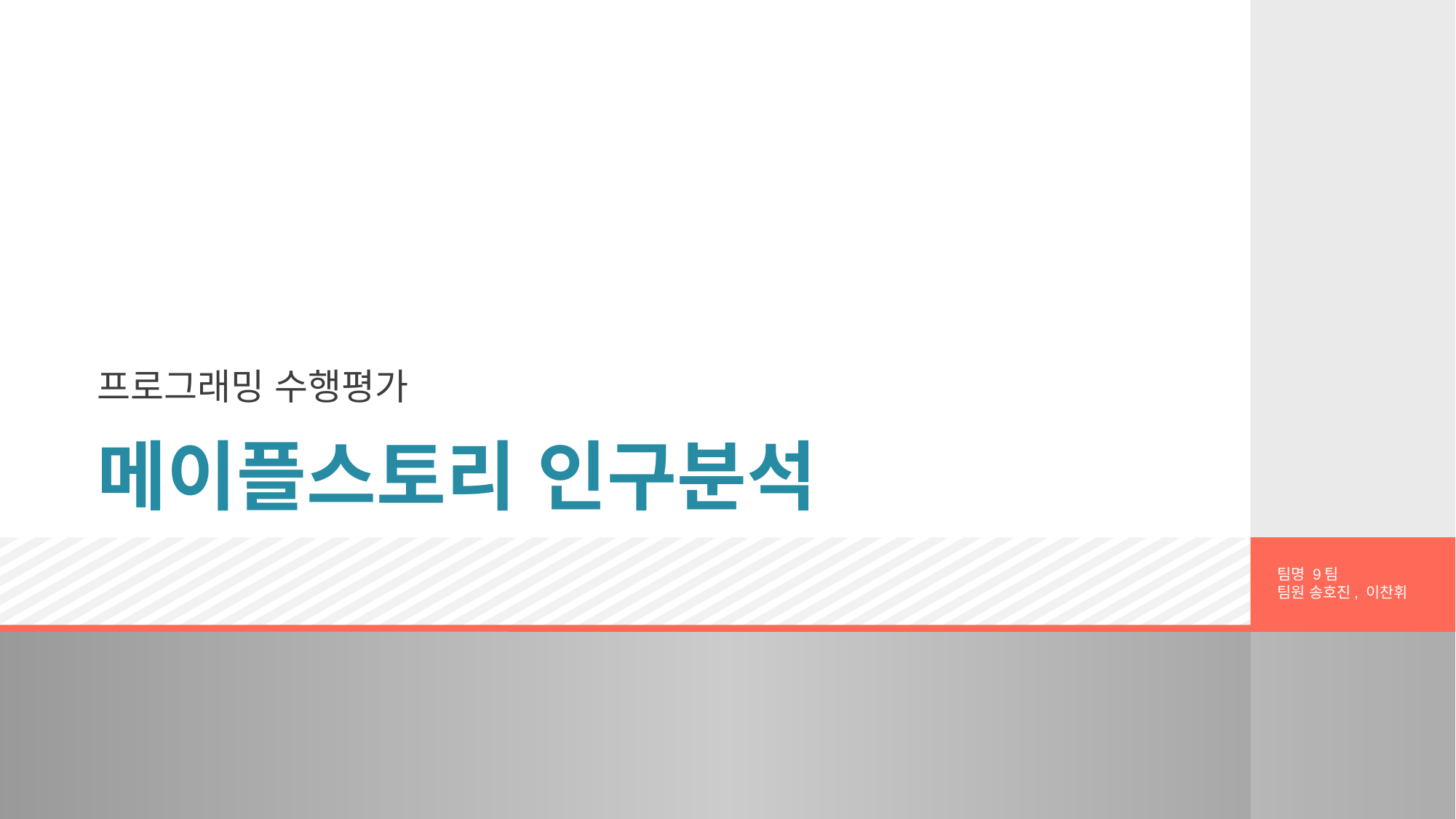

프로그래밍 수행평가
# 메이플스토리 인구분석
팀명 9팀
팀원 송호진, 이찬휘